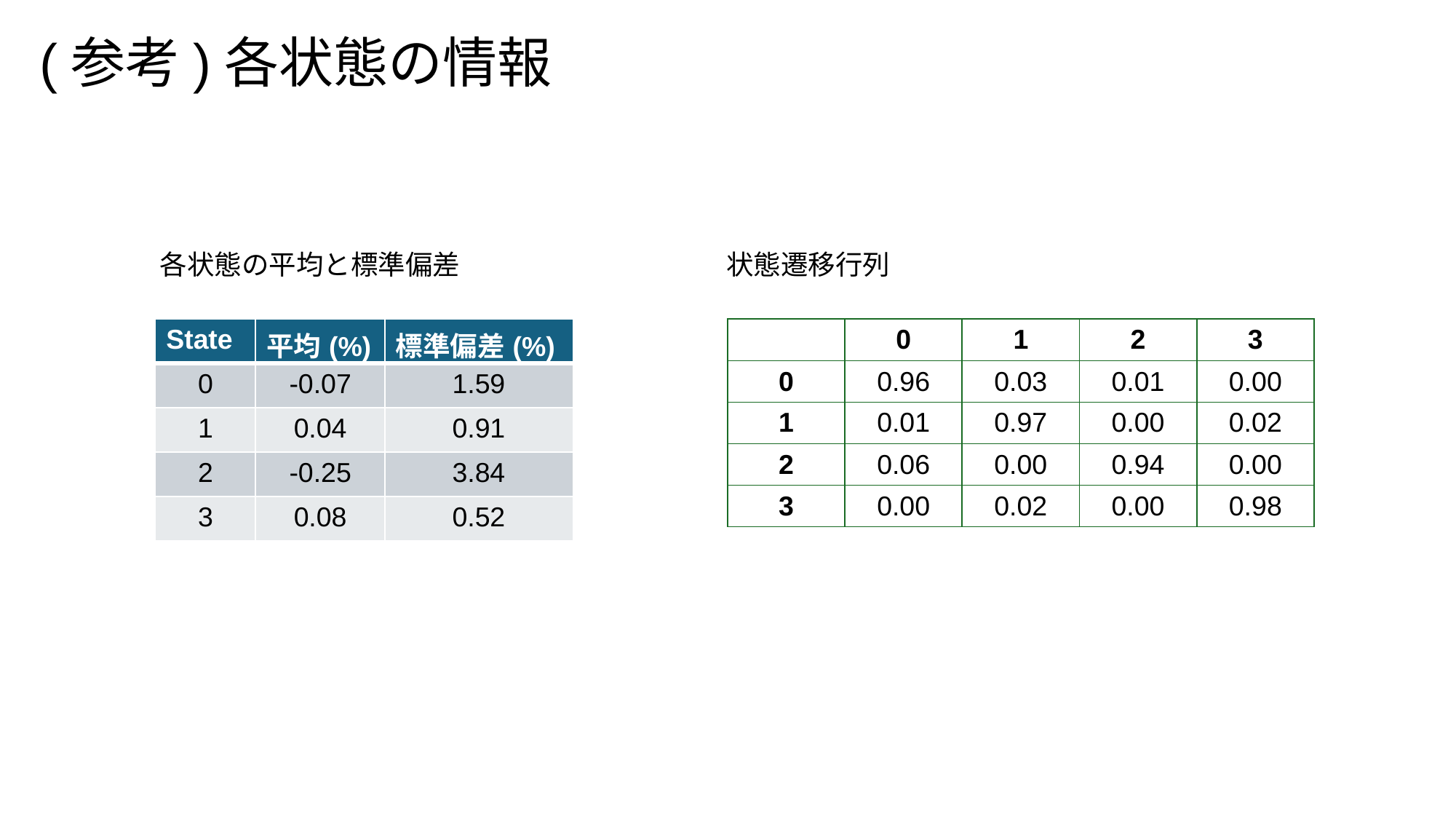

# (参考)各状態の情報
各状態の平均と標準偏差
状態遷移行列
| State | 平均(%) | 標準偏差(%) |
| --- | --- | --- |
| 0 | -0.07 | 1.59 |
| 1 | 0.04 | 0.91 |
| 2 | -0.25 | 3.84 |
| 3 | 0.08 | 0.52 |
|  | 0 | 1 | 2 | 3 |
| --- | --- | --- | --- | --- |
| 0 | 0.96 | 0.03 | 0.01 | 0.00 |
| 1 | 0.01 | 0.97 | 0.00 | 0.02 |
| 2 | 0.06 | 0.00 | 0.94 | 0.00 |
| 3 | 0.00 | 0.02 | 0.00 | 0.98 |